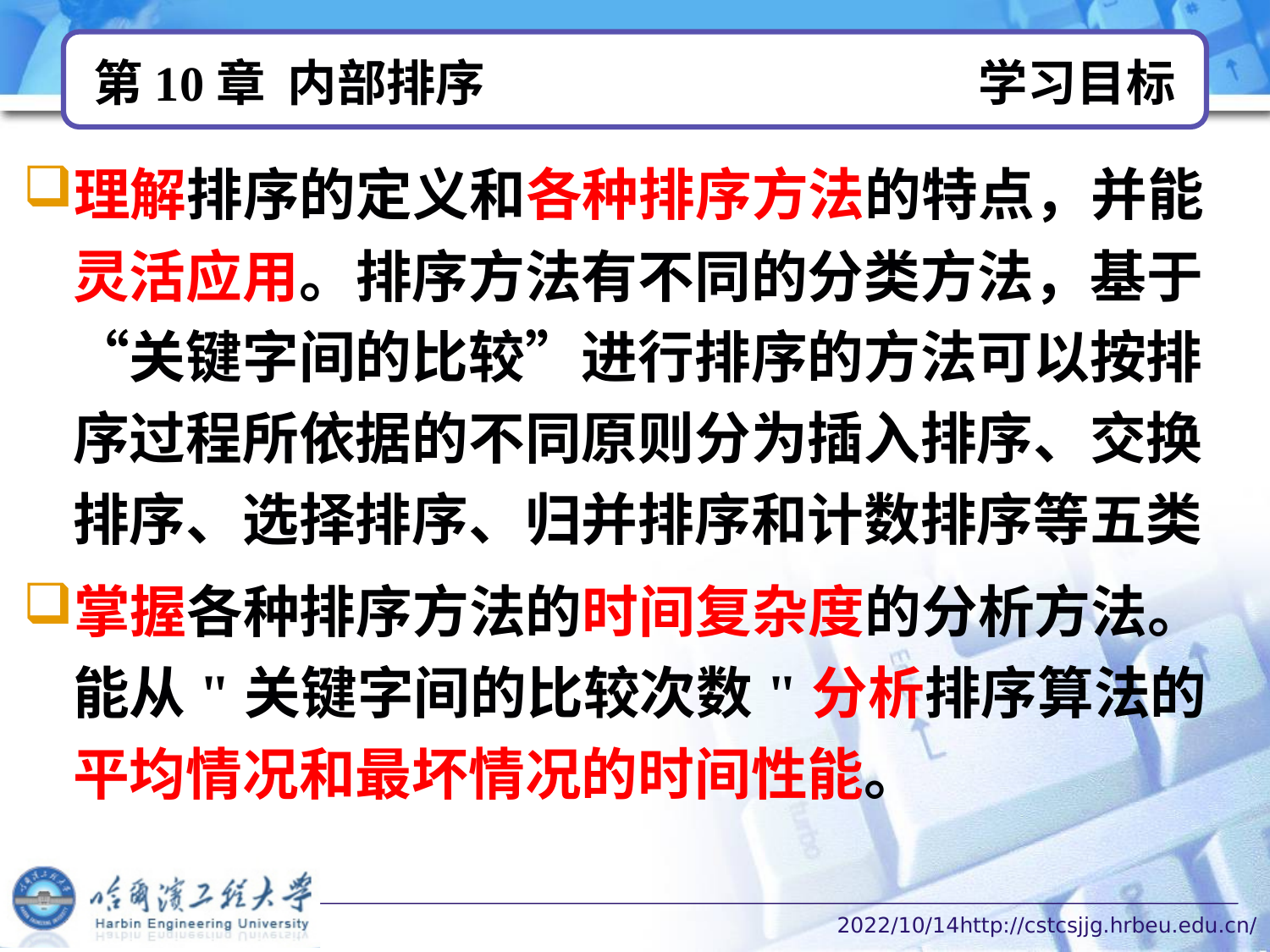

# 第10章  内部排序                                            学习目标
理解排序的定义和各种排序方法的特点，并能灵活应用。排序方法有不同的分类方法，基于“关键字间的比较”进行排序的方法可以按排序过程所依据的不同原则分为插入排序、交换排序、选择排序、归并排序和计数排序等五类
掌握各种排序方法的时间复杂度的分析方法。能从"关键字间的比较次数"分析排序算法的平均情况和最坏情况的时间性能。
2022/10/14http://cstcsjjg.hrbeu.edu.cn/